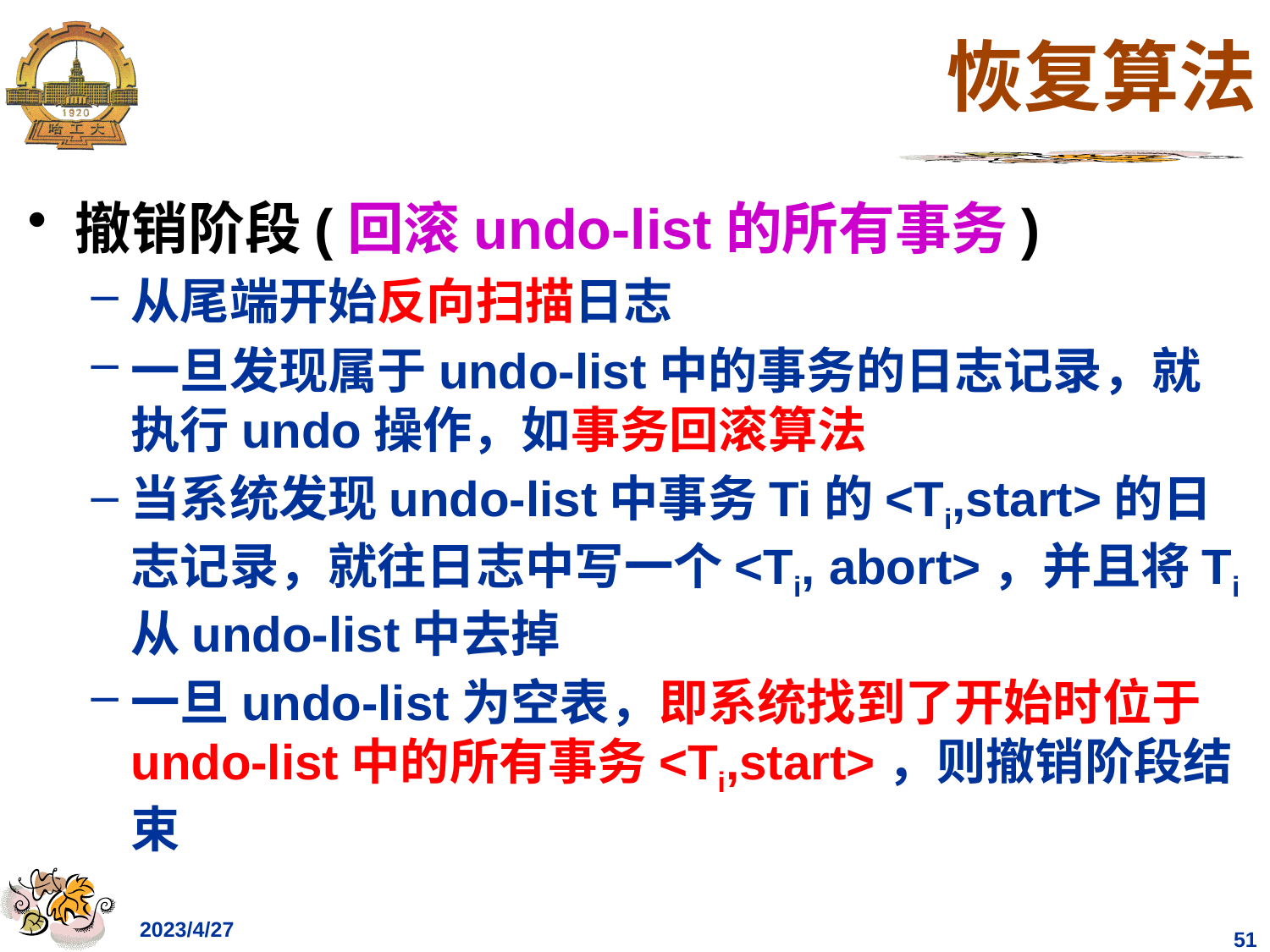

# 恢复算法
撤销阶段(回滚undo-list的所有事务)
从尾端开始反向扫描日志
一旦发现属于undo-list中的事务的日志记录，就执行undo操作，如事务回滚算法
当系统发现undo-list中事务Ti的<Ti,start>的日志记录，就往日志中写一个<Ti, abort>，并且将Ti从undo-list中去掉
一旦undo-list为空表，即系统找到了开始时位于undo-list中的所有事务<Ti,start>，则撤销阶段结束
2023/4/27

51